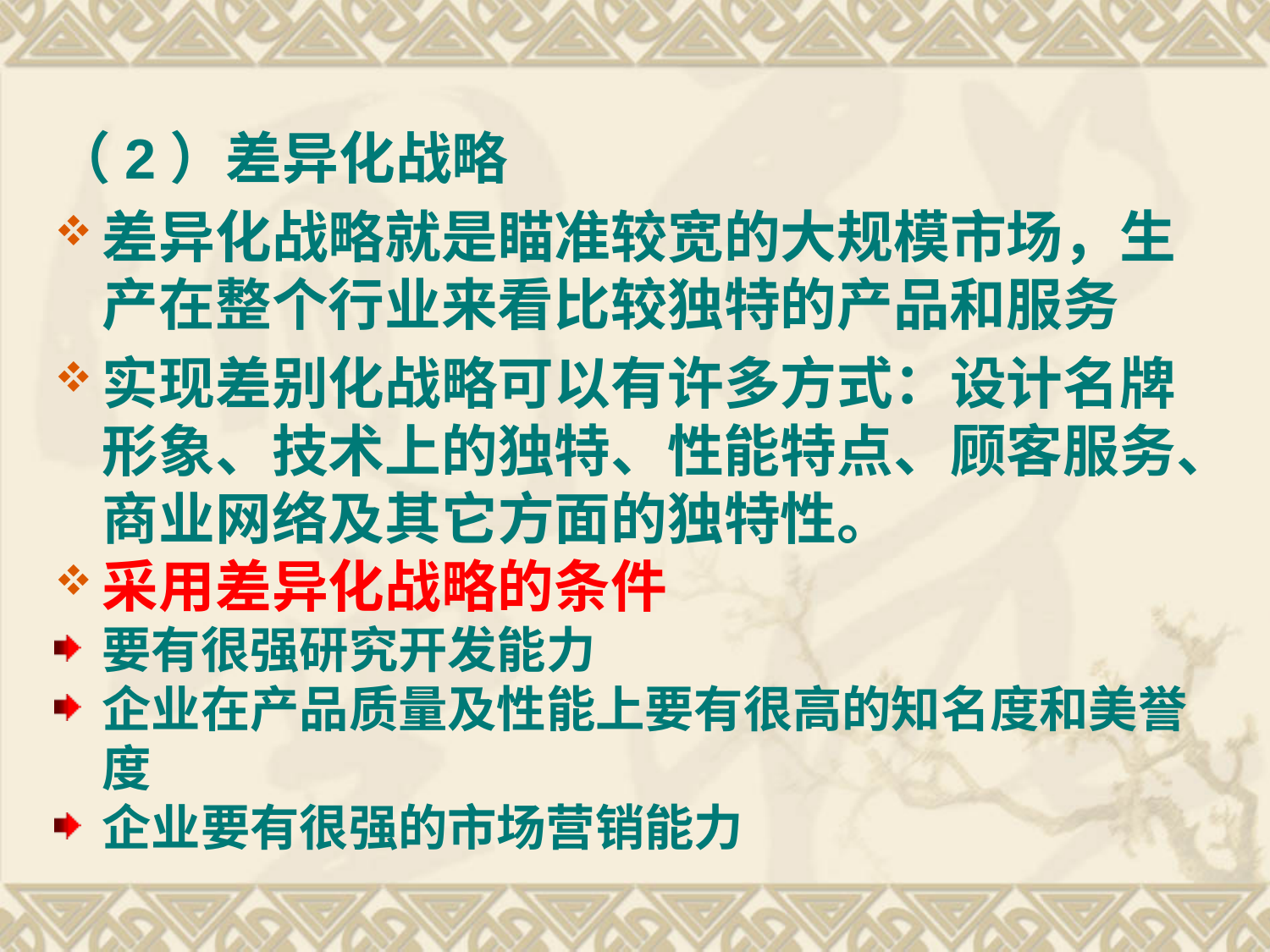

（2）差异化战略
差异化战略就是瞄准较宽的大规模市场，生产在整个行业来看比较独特的产品和服务
实现差别化战略可以有许多方式：设计名牌形象、技术上的独特、性能特点、顾客服务、商业网络及其它方面的独特性。
采用差异化战略的条件
要有很强研究开发能力
企业在产品质量及性能上要有很高的知名度和美誉度
企业要有很强的市场营销能力